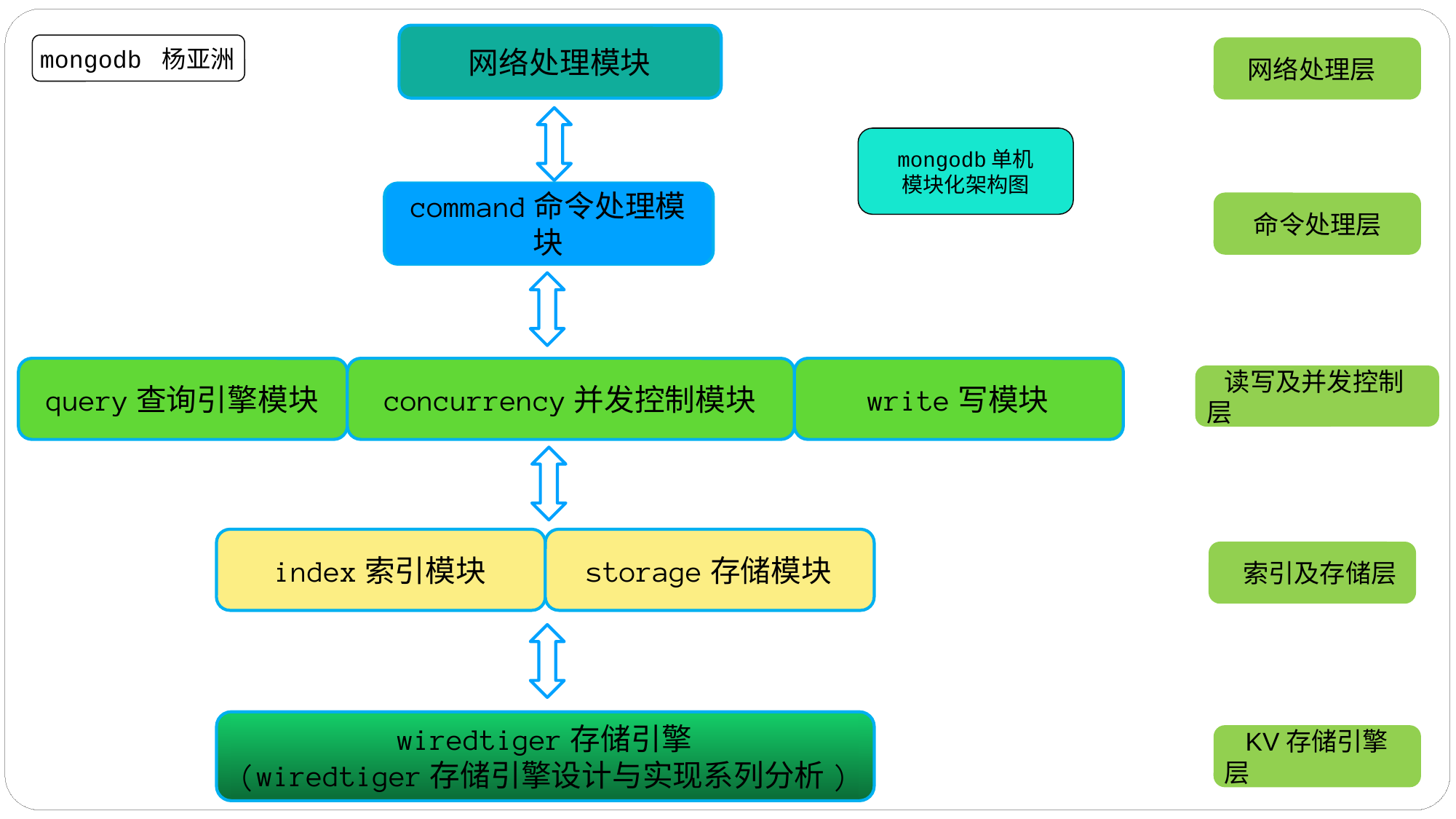

网络处理模块

mongodb 杨亚洲

   网络处理层

mongodb单机
模块化架构图

command命令处理模块

    命令处理层

query查询引擎模块

concurrency并发控制模块

write写模块

  读写及并发控制层

index索引模块

storage存储模块

   索引及存储层

wiredtiger存储引擎
(wiredtiger存储引擎设计与实现系列分析)

   KV存储引擎层